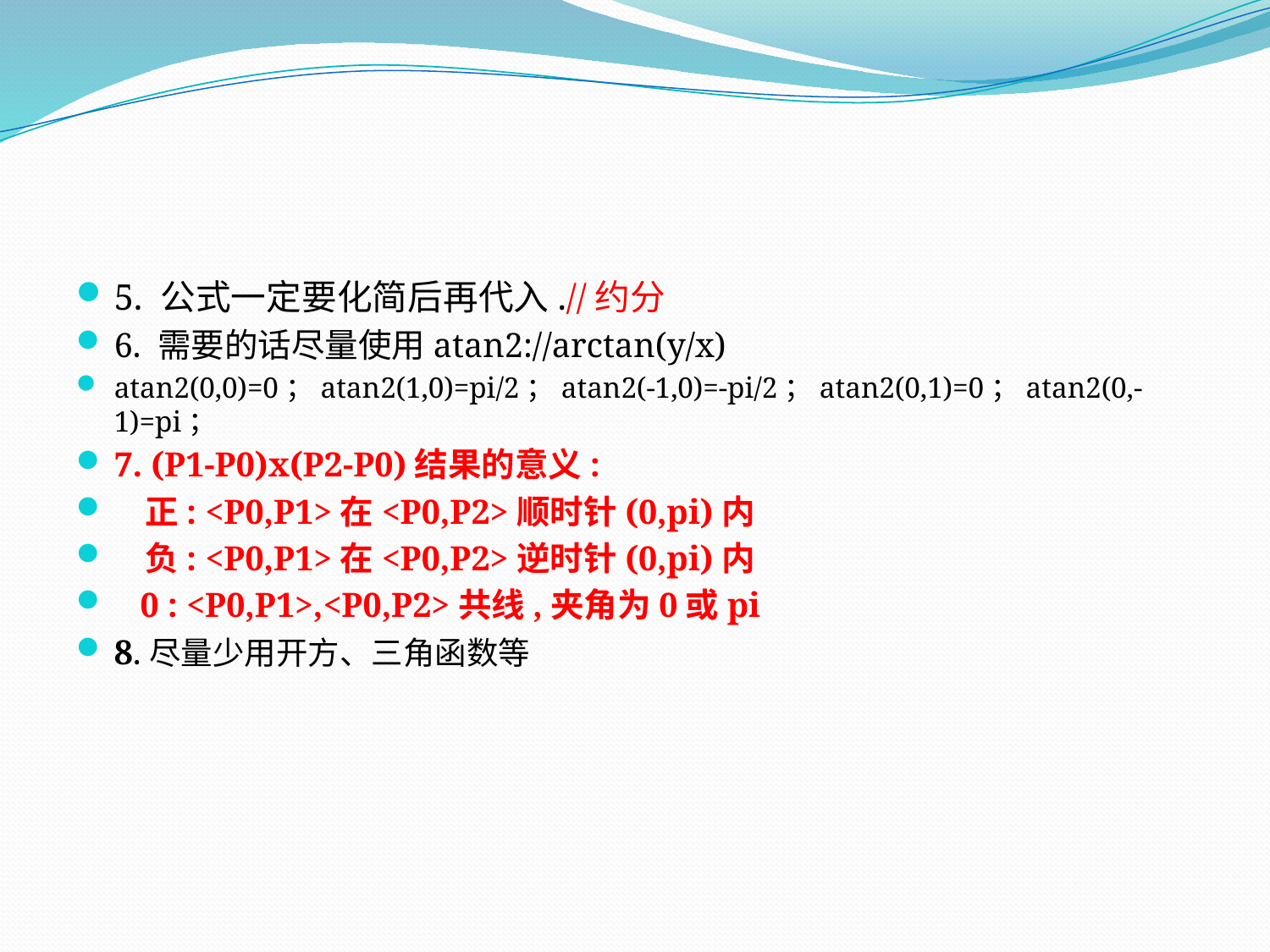

#
5. 公式一定要化简后再代入.//约分
6. 需要的话尽量使用atan2://arctan(y/x)
atan2(0,0)=0；atan2(1,0)=pi/2；atan2(-1,0)=-pi/2；atan2(0,1)=0；atan2(0,-1)=pi；
7. (P1-P0)x(P2-P0)结果的意义:
   正: <P0,P1>在<P0,P2>顺时针(0,pi)内
   负: <P0,P1>在<P0,P2>逆时针(0,pi)内
   0 : <P0,P1>,<P0,P2>共线,夹角为0或pi
8.尽量少用开方、三角函数等